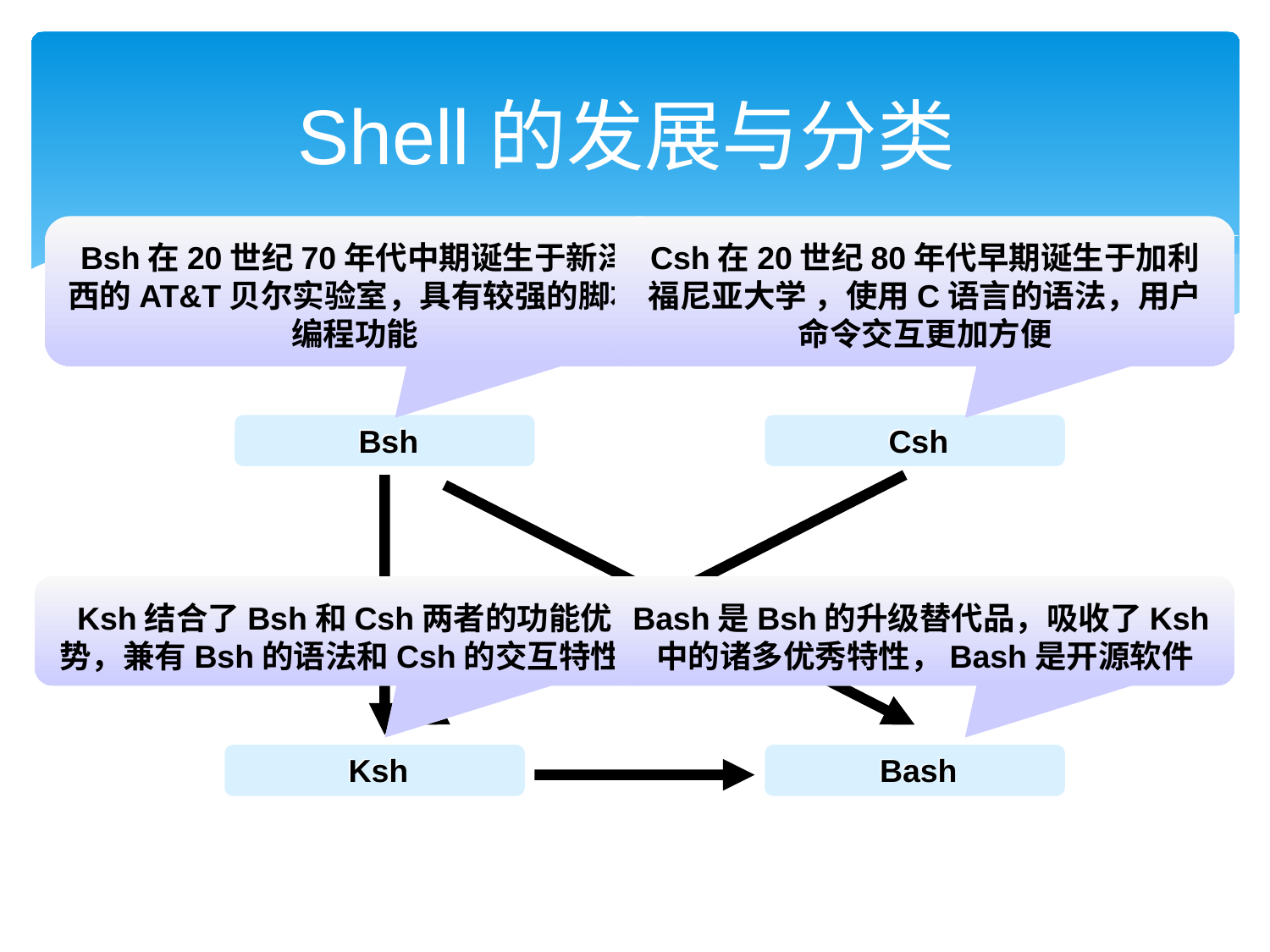

# Shell的发展与分类
Bsh在20世纪70年代中期诞生于新泽西的AT&T贝尔实验室，具有较强的脚本编程功能
Csh在20世纪80年代早期诞生于加利福尼亚大学 ，使用C语言的语法，用户命令交互更加方便

Bsh

Csh

Ksh结合了Bsh和Csh两者的功能优势，兼有Bsh的语法和Csh的交互特性
Bash是Bsh的升级替代品，吸收了Ksh中的诸多优秀特性，Bash是开源软件

Ksh

Bash